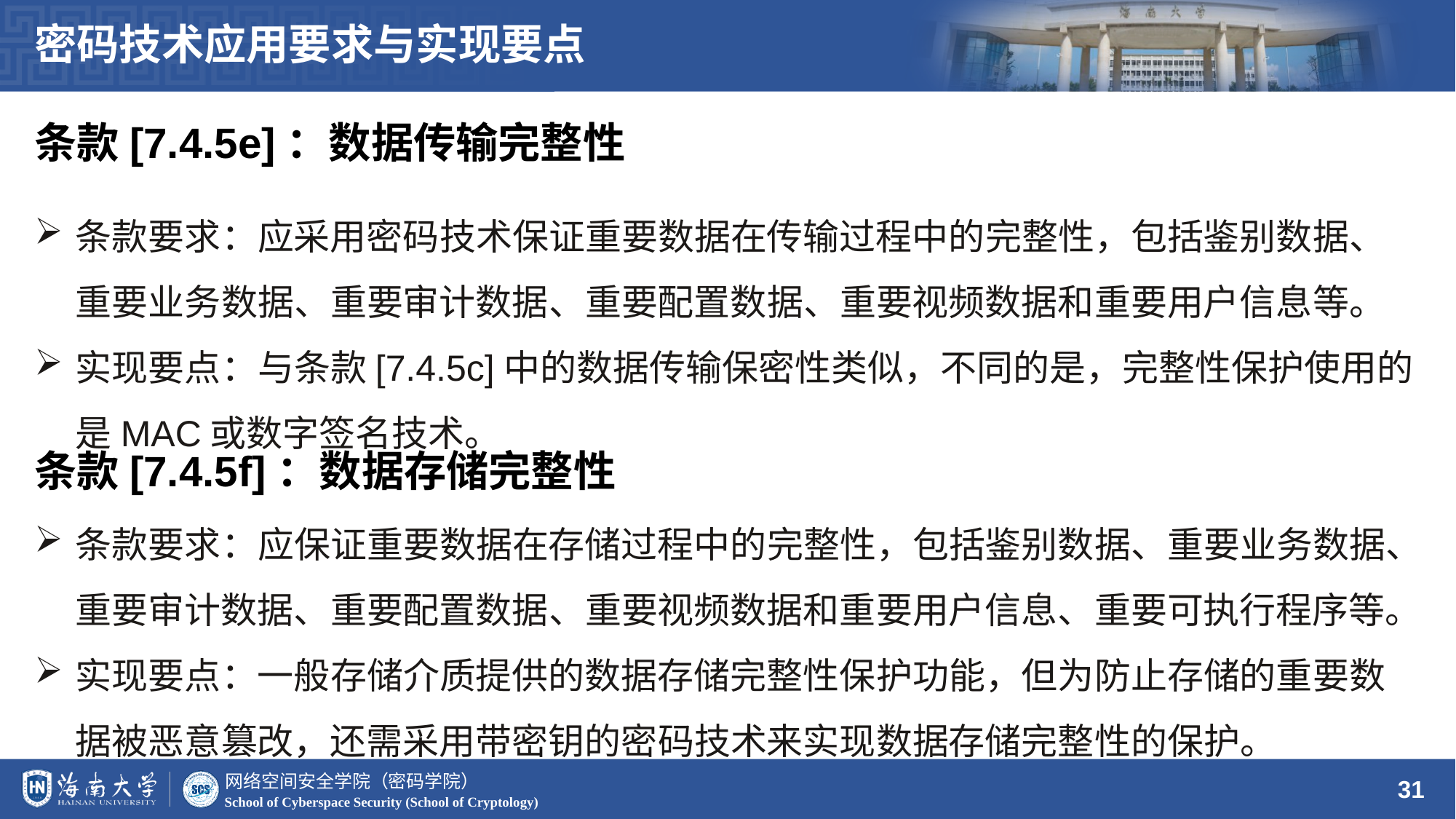

密码技术应用要求与实现要点
条款[7.4.5e]：数据传输完整性
条款要求：应采用密码技术保证重要数据在传输过程中的完整性，包括鉴别数据、重要业务数据、重要审计数据、重要配置数据、重要视频数据和重要用户信息等。
实现要点：与条款[7.4.5c]中的数据传输保密性类似，不同的是，完整性保护使用的是MAC或数字签名技术。
条款[7.4.5f]：数据存储完整性
条款要求：应保证重要数据在存储过程中的完整性，包括鉴别数据、重要业务数据、重要审计数据、重要配置数据、重要视频数据和重要用户信息、重要可执行程序等。
实现要点：一般存储介质提供的数据存储完整性保护功能，但为防止存储的重要数据被恶意篡改，还需采用带密钥的密码技术来实现数据存储完整性的保护。
31